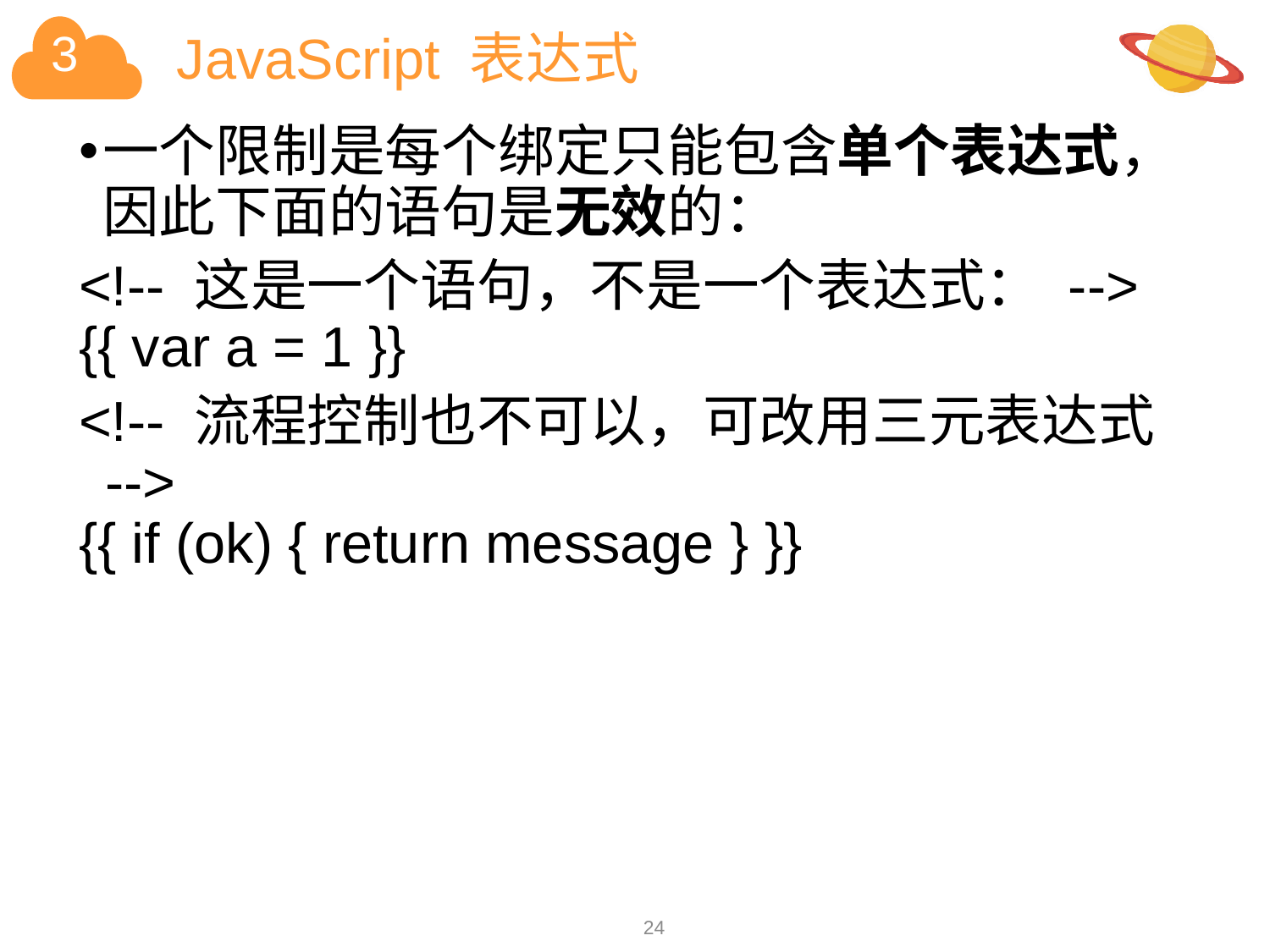

# JavaScript 表达式
一个限制是每个绑定只能包含单个表达式，因此下面的语句是无效的：
<!-- 这是一个语句，不是一个表达式： -->
{{ var a = 1 }}
<!-- 流程控制也不可以，可改用三元表达式 -->
{{ if (ok) { return message } }}
24